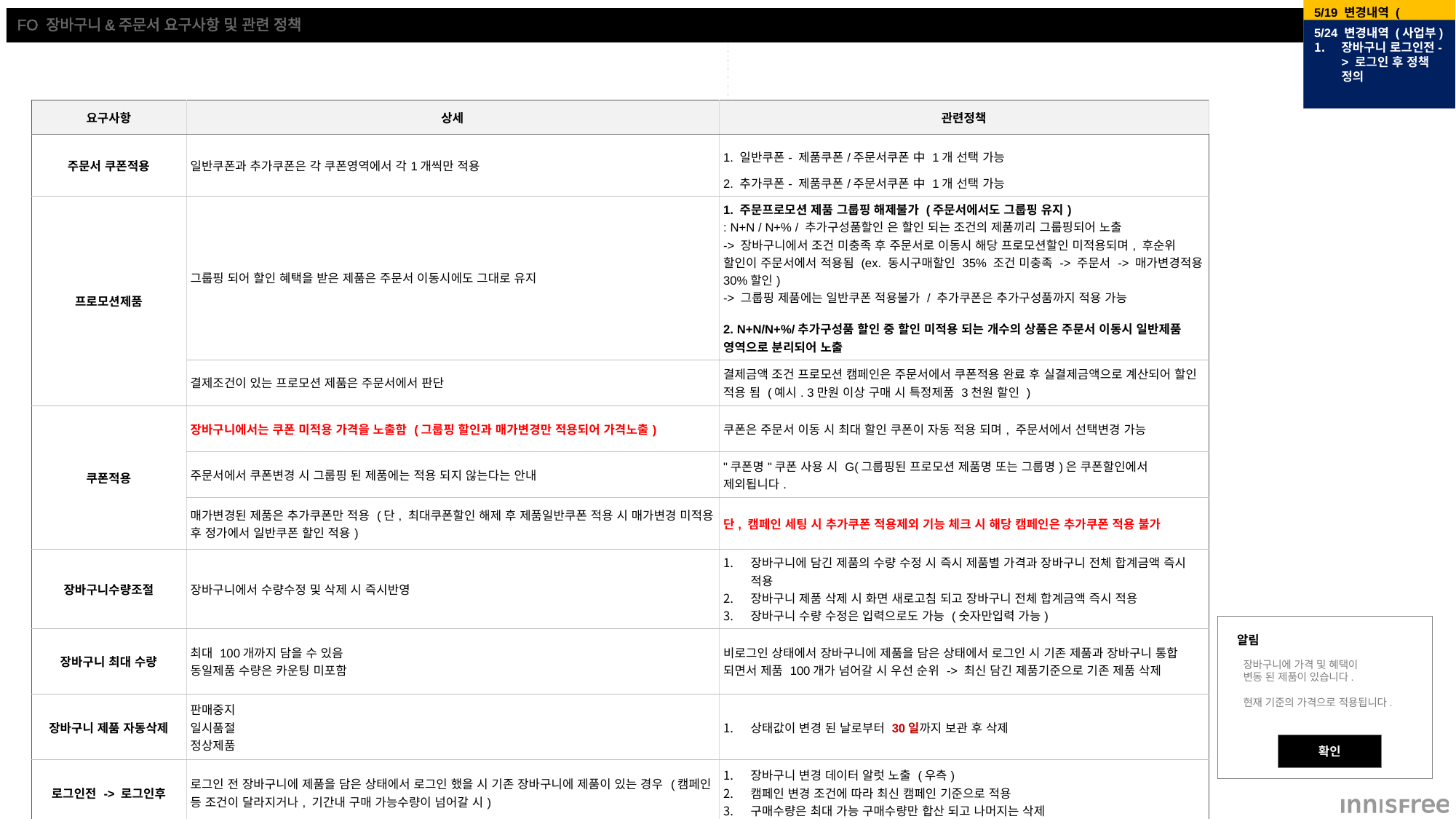

5/19 변경내역 (사업부최종)
1. 그룹핑 제품 주문서 이동 시 할인 안되는 개수는 일반제품으로 분리
# FO 장바구니&주문서 요구사항 및 관련 정책
5/24 변경내역 (사업부)
장바구니 로그인전-> 로그인 후 정책 정의
| 요구사항 | 상세 | 관련정책 |
| --- | --- | --- |
| 주문서 쿠폰적용 | 일반쿠폰과 추가쿠폰은 각 쿠폰영역에서 각1개씩만 적용 | 1. 일반쿠폰- 제품쿠폰/주문서쿠폰 中 1개 선택 가능 2. 추가쿠폰- 제품쿠폰/주문서쿠폰 中 1개 선택 가능 |
| 프로모션제품 | 그룹핑 되어 할인 혜택을 받은 제품은 주문서 이동시에도 그대로 유지 | 1. 주문프로모션 제품 그룹핑 해제불가 (주문서에서도 그룹핑 유지) : N+N / N+% / 추가구성품할인 은 할인 되는 조건의 제품끼리 그룹핑되어 노출 -> 장바구니에서 조건 미충족 후 주문서로 이동시 해당 프로모션할인 미적용되며, 후순위 할인이 주문서에서 적용됨 (ex. 동시구매할인 35% 조건 미충족 -> 주문서 -> 매가변경적용 30%할인) -> 그룹핑 제품에는 일반쿠폰 적용불가 / 추가쿠폰은 추가구성품까지 적용 가능 2. N+N/N+%/추가구성품 할인 중 할인 미적용 되는 개수의 상품은 주문서 이동시 일반제품 영역으로 분리되어 노출 |
|  | 결제조건이 있는 프로모션 제품은 주문서에서 판단 | 결제금액 조건 프로모션 캠페인은 주문서에서 쿠폰적용 완료 후 실결제금액으로 계산되어 할인 적용 됨 (예시. 3만원 이상 구매 시 특정제품 3천원 할인 ) |
| 쿠폰적용 | 장바구니에서는 쿠폰 미적용 가격을 노출함 (그룹핑 할인과 매가변경만 적용되어 가격노출) | 쿠폰은 주문서 이동 시 최대 할인 쿠폰이 자동 적용 되며, 주문서에서 선택변경 가능 |
|  | 주문서에서 쿠폰변경 시 그룹핑 된 제품에는 적용 되지 않는다는 안내 | "쿠폰명"쿠폰 사용 시 G(그룹핑된 프로모션 제품명 또는 그룹명)은 쿠폰할인에서 제외됩니다. |
|  | 매가변경된 제품은 추가쿠폰만 적용 (단, 최대쿠폰할인 해제 후 제품일반쿠폰 적용 시 매가변경 미적용 후 정가에서 일반쿠폰 할인 적용) | 단, 캠페인 세팅 시 추가쿠폰 적용제외 기능 체크 시 해당 캠페인은 추가쿠폰 적용 불가 |
| 장바구니수량조절 | 장바구니에서 수량수정 및 삭제 시 즉시반영 | 장바구니에 담긴 제품의 수량 수정 시 즉시 제품별 가격과 장바구니 전체 합계금액 즉시 적용 장바구니 제품 삭제 시 화면 새로고침 되고 장바구니 전체 합계금액 즉시 적용 장바구니 수량 수정은 입력으로도 가능 (숫자만입력 가능) |
| 장바구니 최대 수량 | 최대 100개까지 담을 수 있음 동일제품 수량은 카운팅 미포함 | 비로그인 상태에서 장바구니에 제품을 담은 상태에서 로그인 시 기존 제품과 장바구니 통합 되면서 제품 100개가 넘어갈 시 우선 순위 -> 최신 담긴 제품기준으로 기존 제품 삭제 |
| 장바구니 제품 자동삭제 | 판매중지 일시품절 정상제품 | 상태값이 변경 된 날로부터 30일까지 보관 후 삭제 |
| 로그인전 -> 로그인후 | 로그인 전 장바구니에 제품을 담은 상태에서 로그인 했을 시 기존 장바구니에 제품이 있는 경우 (캠페인 등 조건이 달라지거나, 기간내 구매 가능수량이 넘어갈 시) | 장바구니 변경 데이터 알럿 노출 (우측) 캠페인 변경 조건에 따라 최신 캠페인 기준으로 적용 구매수량은 최대 가능 구매수량만 합산 되고 나머지는 삭제 |

알림
장바구니에 가격 및 혜택이
변동 된 제품이 있습니다.

현재 기준의 가격으로 적용됩니다.
확인